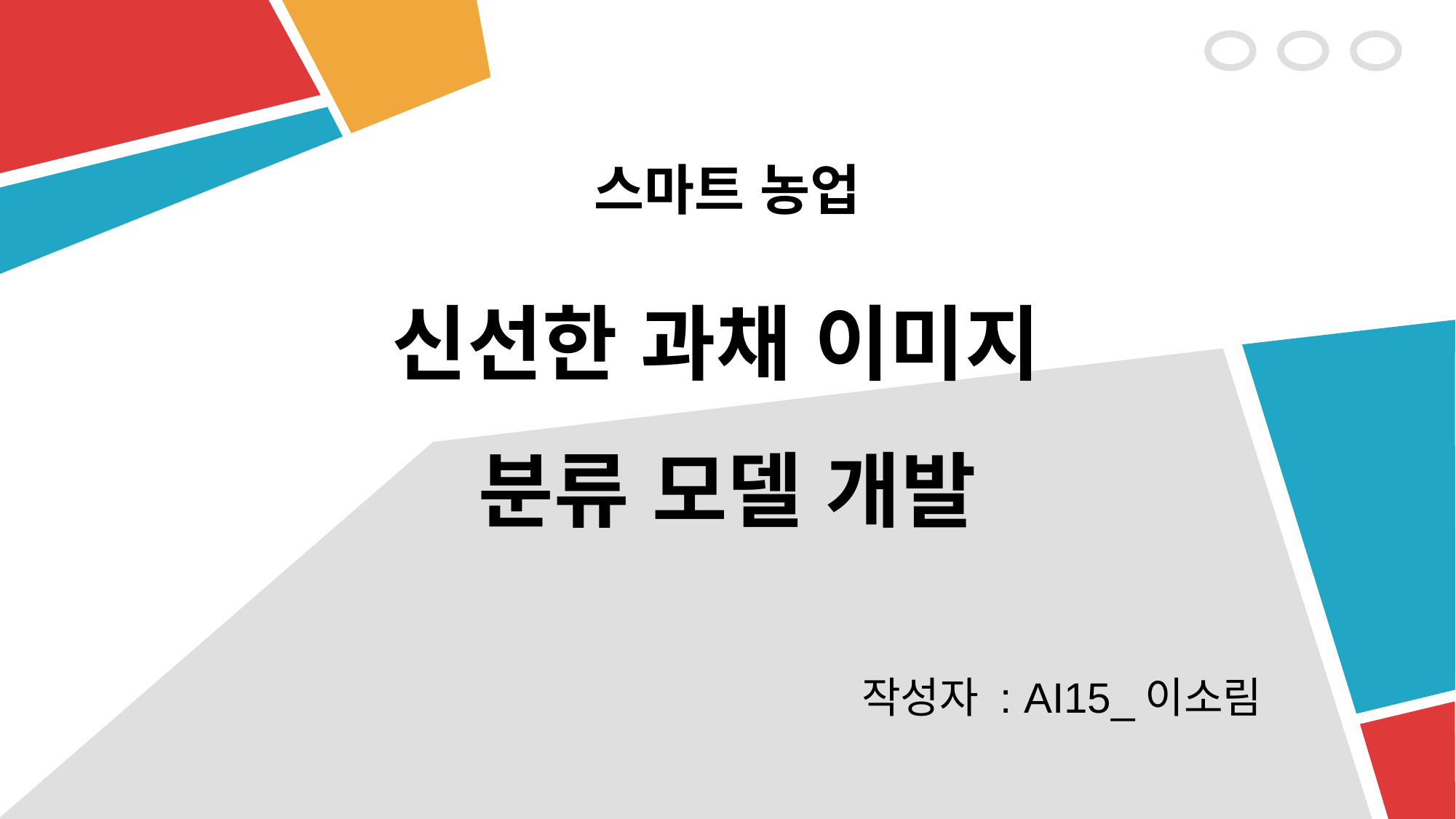

# 스마트 농업 신선한 과채 이미지 분류 모델 개발
작성자 : AI15_이소림